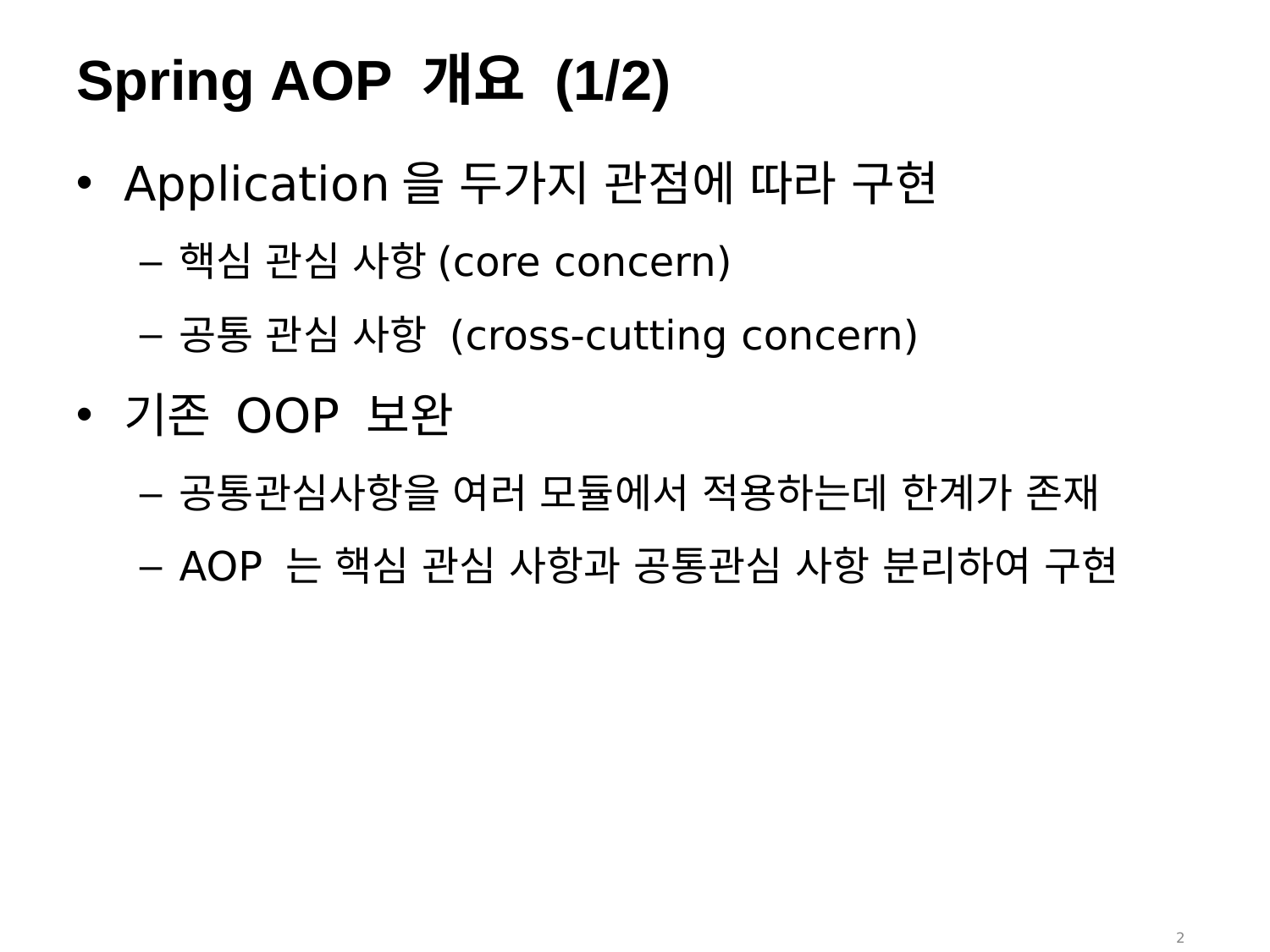

# Spring AOP 개요 (1/2)
Application을 두가지 관점에 따라 구현
핵심 관심 사항(core concern)
공통 관심 사항 (cross-cutting concern)
기존 OOP 보완
공통관심사항을 여러 모듈에서 적용하는데 한계가 존재
AOP 는 핵심 관심 사항과 공통관심 사항 분리하여 구현
2